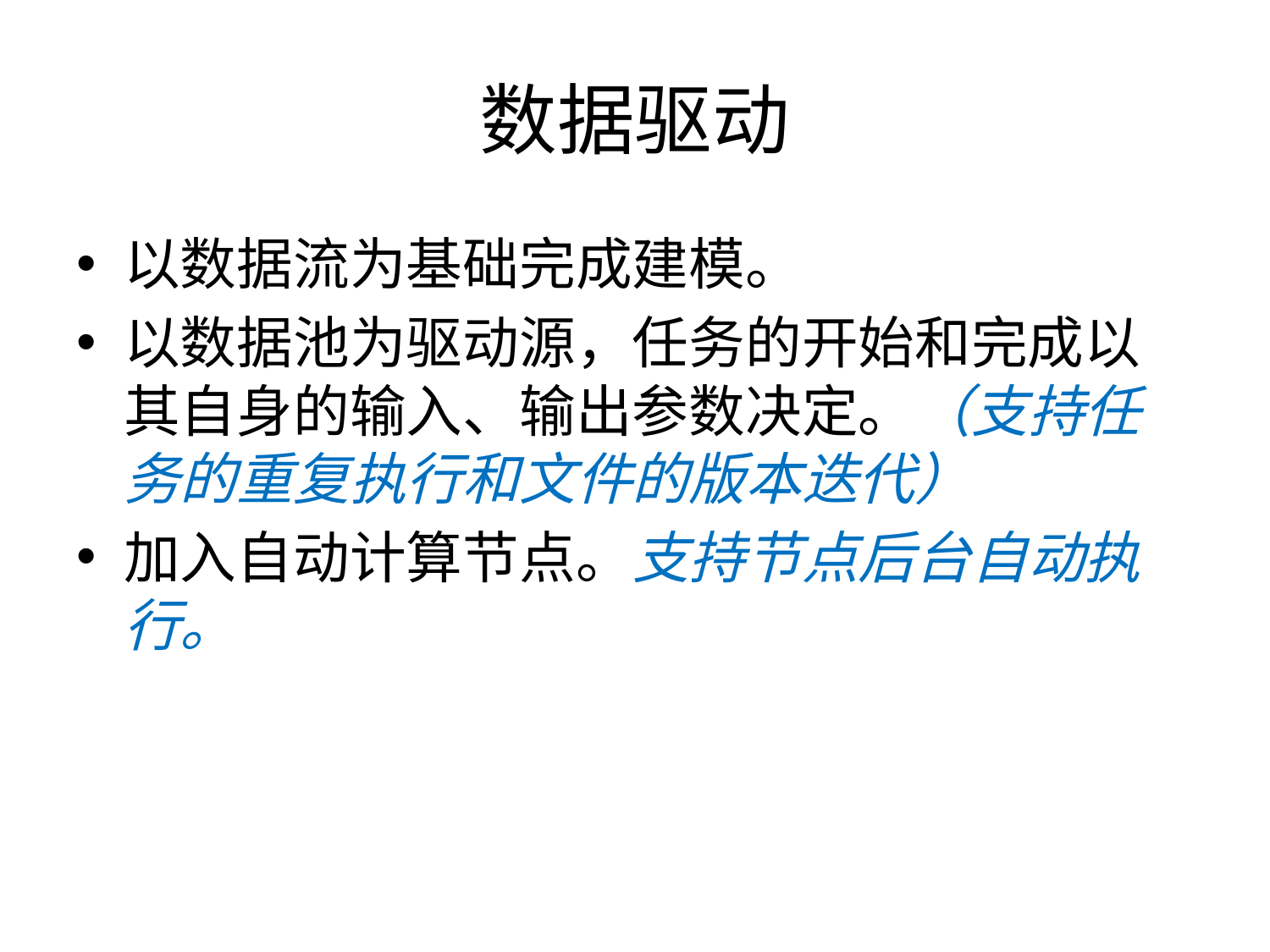

# 数据驱动
以数据流为基础完成建模。
以数据池为驱动源，任务的开始和完成以其自身的输入、输出参数决定。（支持任务的重复执行和文件的版本迭代）
加入自动计算节点。支持节点后台自动执行。